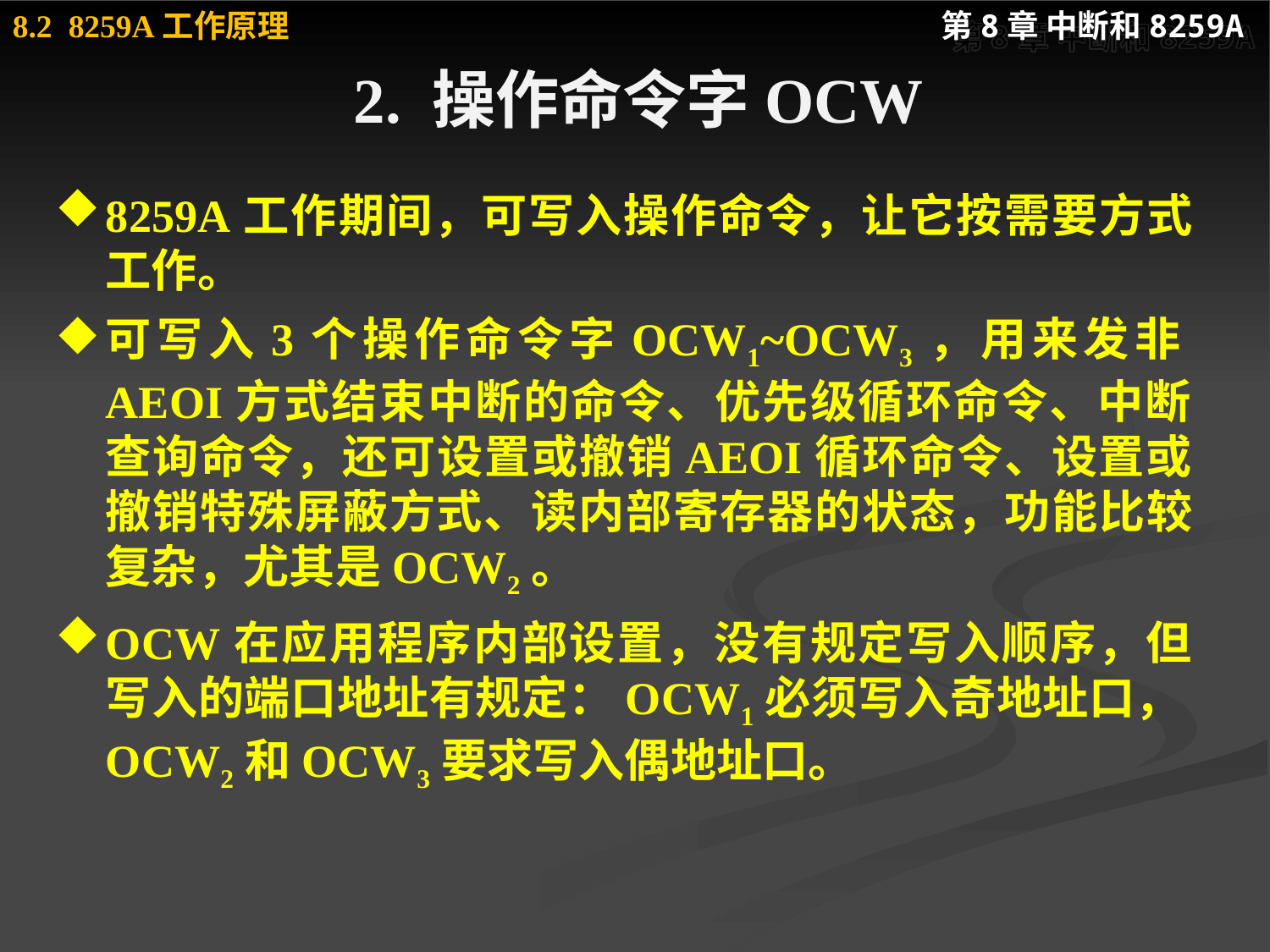

# 2. 操作命令字OCW
8259A工作期间，可写入操作命令，让它按需要方式工作。
可写入3个操作命令字OCW1~OCW3，用来发非AEOI方式结束中断的命令、优先级循环命令、中断查询命令，还可设置或撤销AEOI循环命令、设置或撤销特殊屏蔽方式、读内部寄存器的状态，功能比较复杂，尤其是OCW2。
OCW在应用程序内部设置，没有规定写入顺序，但写入的端口地址有规定：OCW1必须写入奇地址口，OCW2和OCW3要求写入偶地址口。